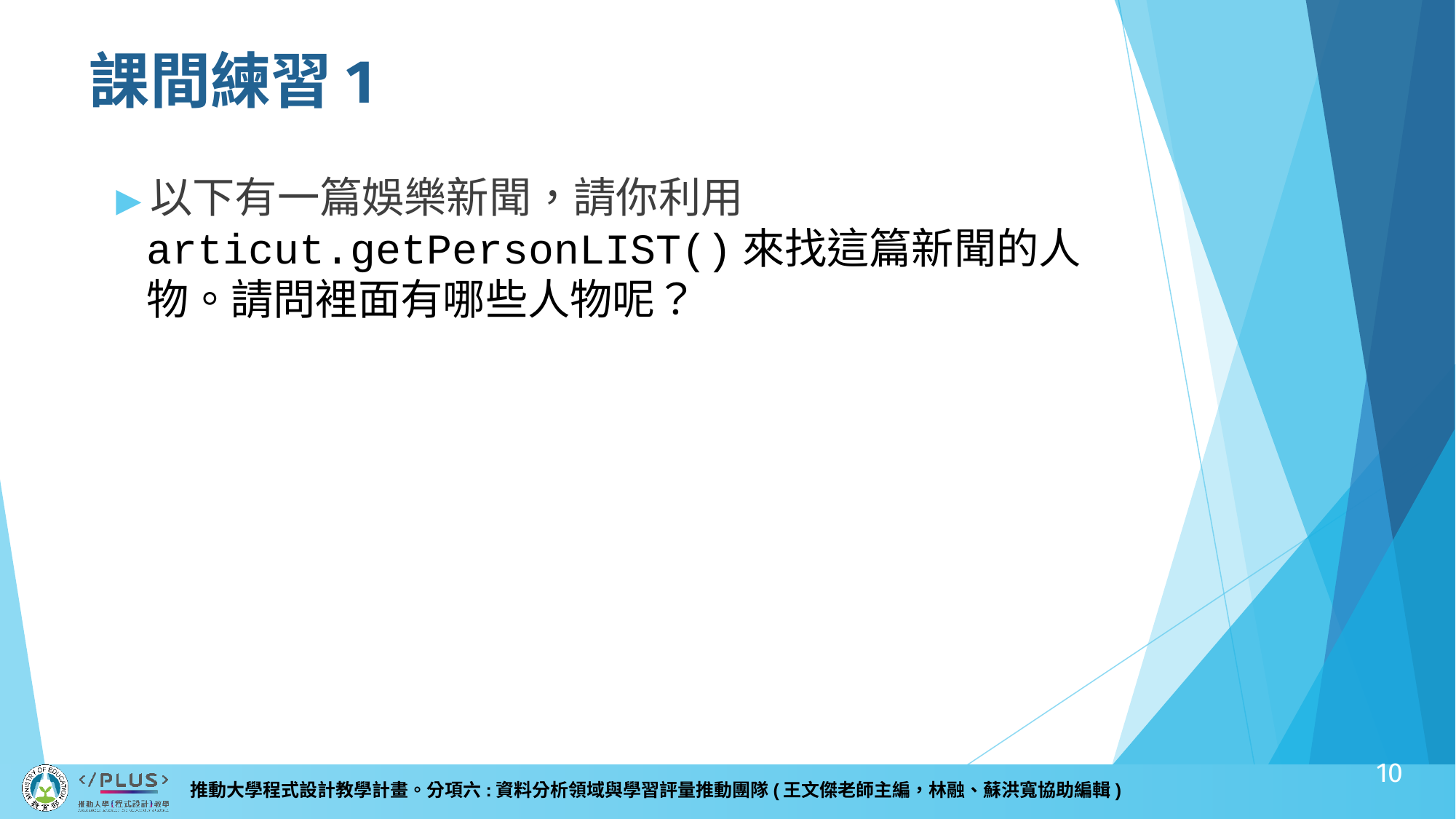

# 課間練習1
以下有一篇娛樂新聞，請你利用articut.getPersonLIST()來找這篇新聞的人物。請問裡面有哪些人物呢？

10